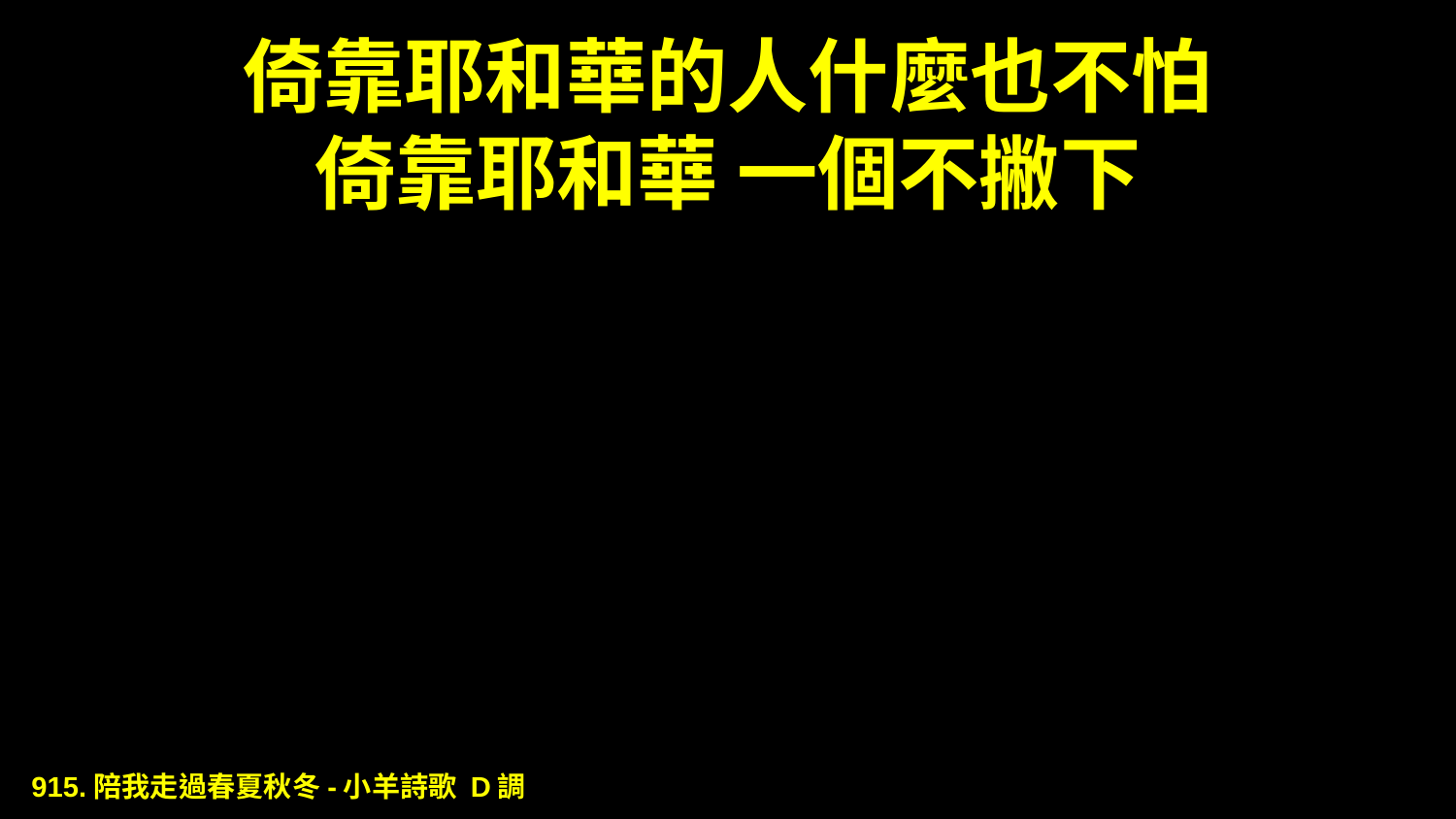

# 倚靠耶和華的人什麼也不怕 倚靠耶和華 一個不撇下
915.陪我走過春夏秋冬-小羊詩歌 D調